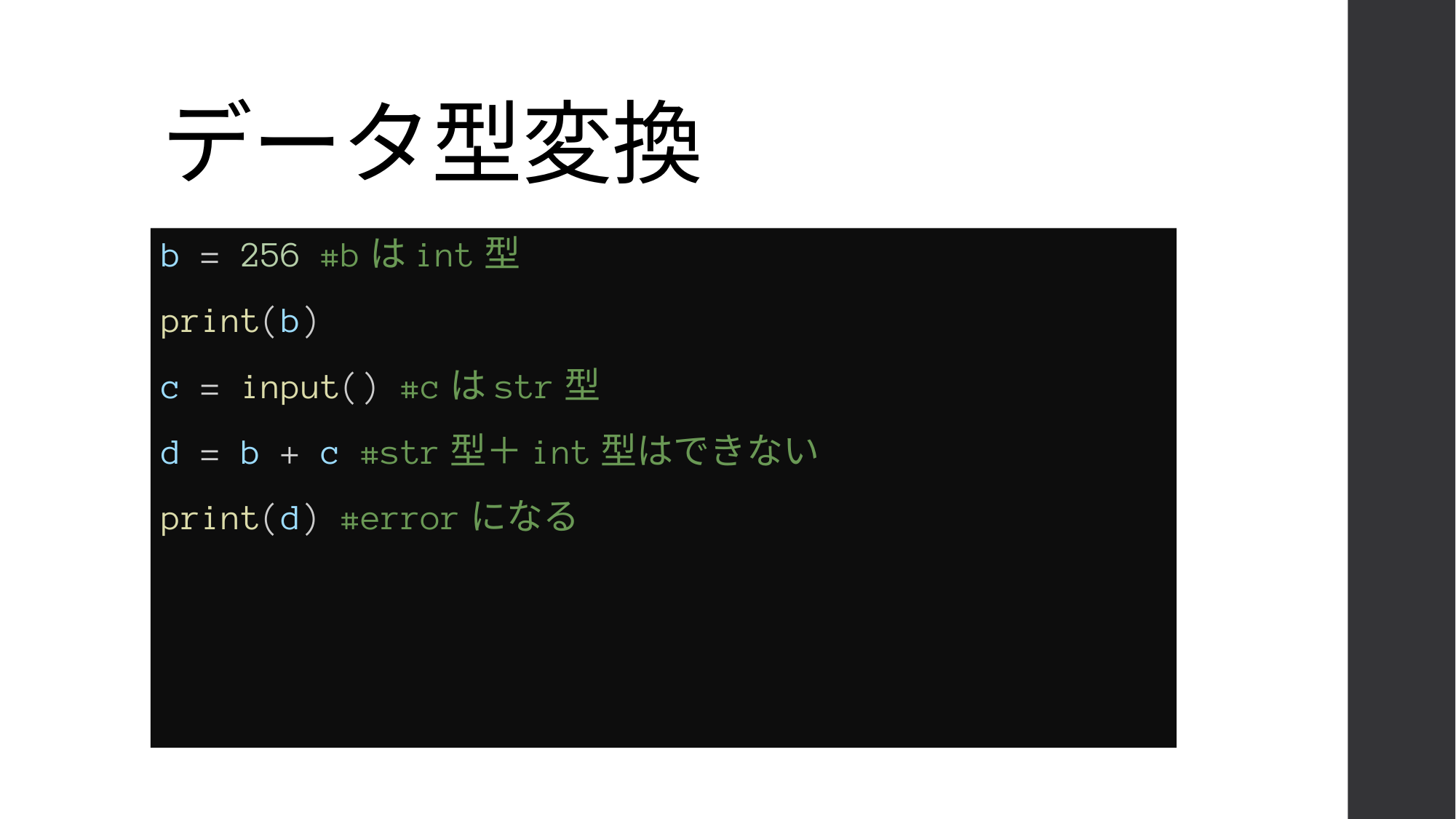

# データ型変換
b = 256 #bはint型
print(b)
c = input() #cはstr型
d = b + c #str型＋int型はできない
print(d) #errorになる